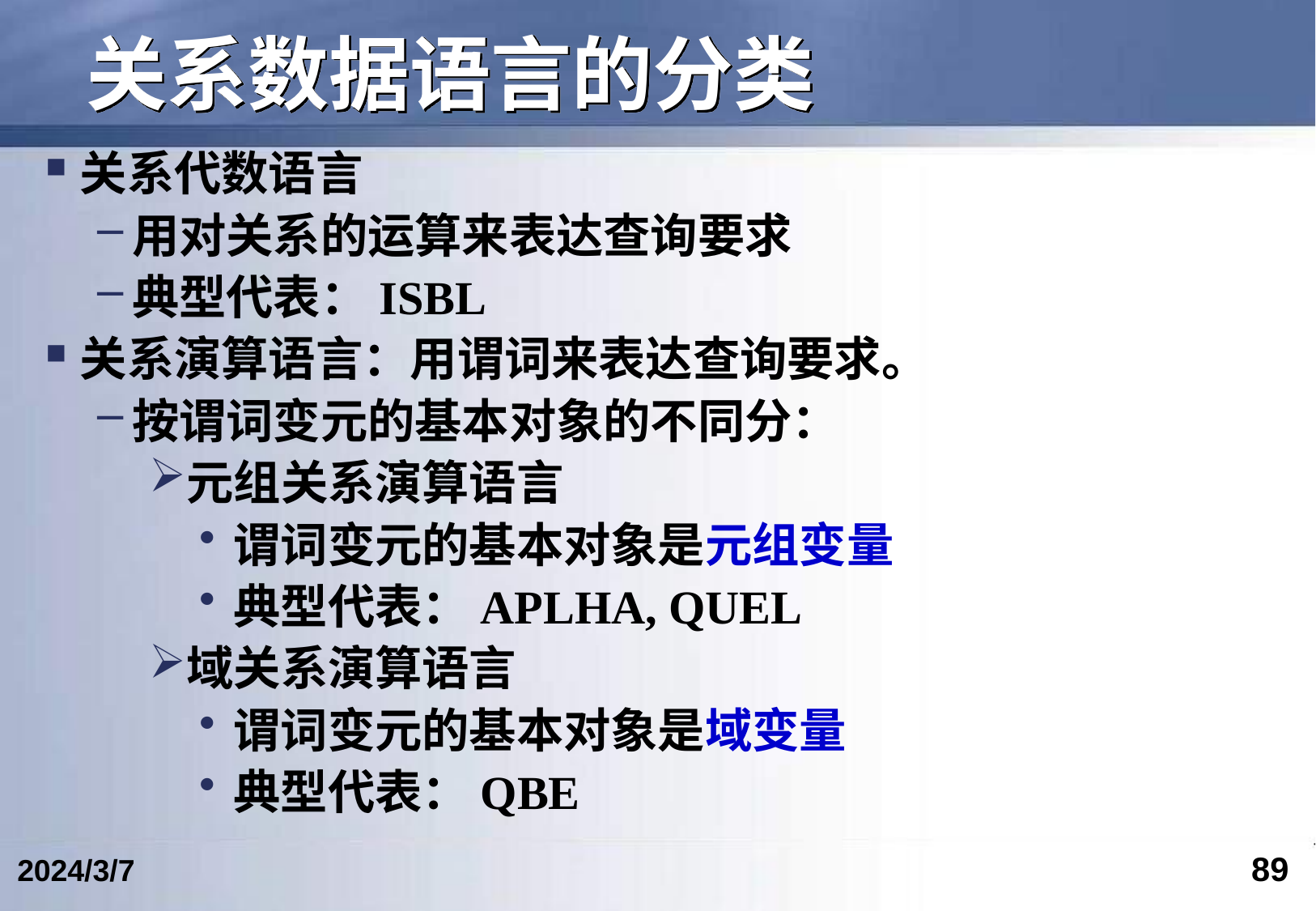

# 关系数据语言的分类
关系代数语言
用对关系的运算来表达查询要求
典型代表：ISBL
关系演算语言：用谓词来表达查询要求。
按谓词变元的基本对象的不同分：
元组关系演算语言
谓词变元的基本对象是元组变量
典型代表：APLHA, QUEL
域关系演算语言
谓词变元的基本对象是域变量
典型代表：QBE
89
2024/3/7